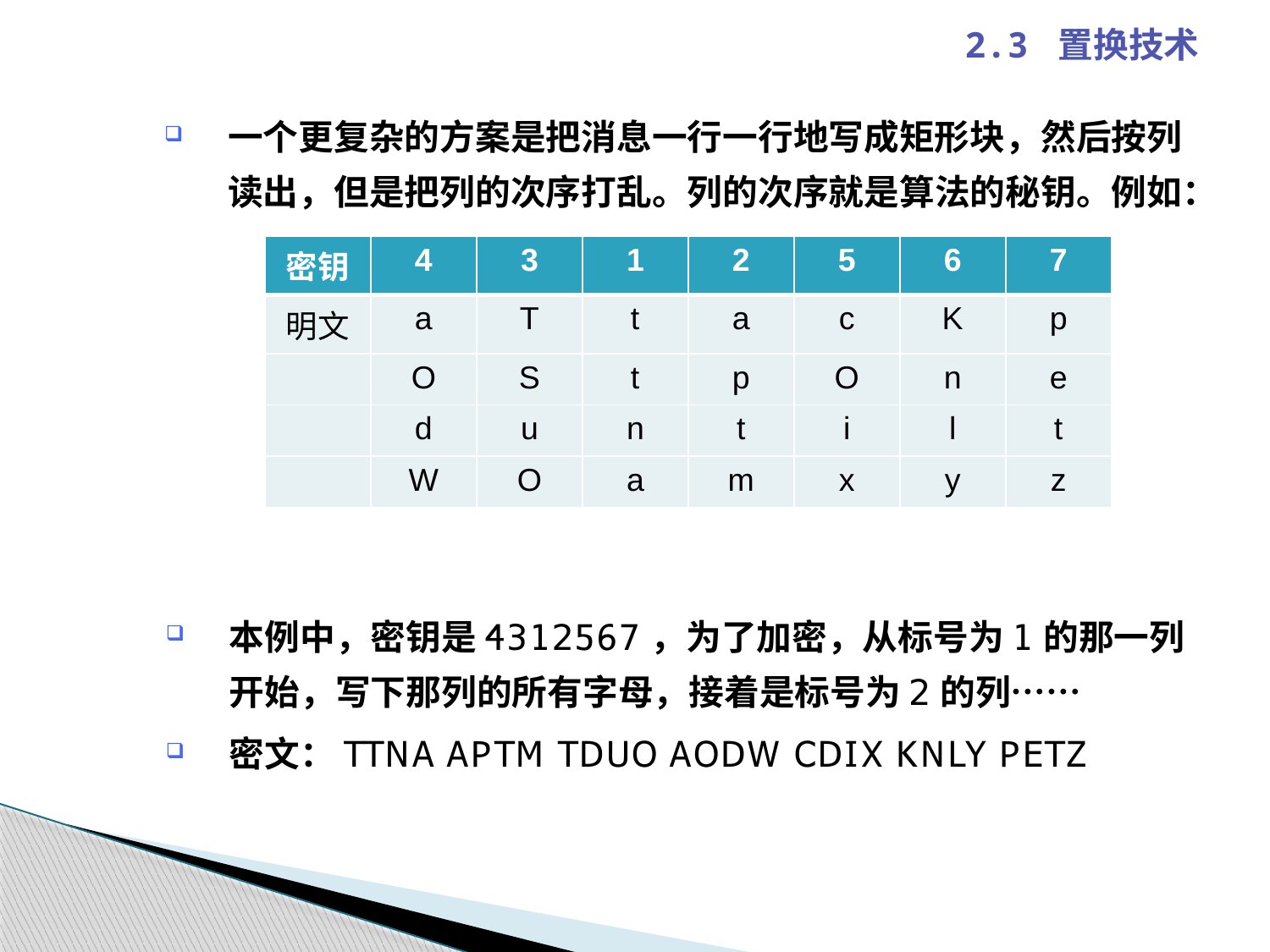

2.3 置换技术
一个更复杂的方案是把消息一行一行地写成矩形块，然后按列读出，但是把列的次序打乱。列的次序就是算法的秘钥。例如：
| 密钥 | 4 | 3 | 1 | 2 | 5 | 6 | 7 |
| --- | --- | --- | --- | --- | --- | --- | --- |
| 明文 | a | T | t | a | c | K | p |
|  | O | S | t | p | O | n | e |
|  | d | u | n | t | i | l | t |
|  | W | O | a | m | x | y | z |
本例中，密钥是4312567，为了加密，从标号为1的那一列开始，写下那列的所有字母，接着是标号为2的列……
密文：TTNA APTM TDUO AODW CDIX KNLY PETZ